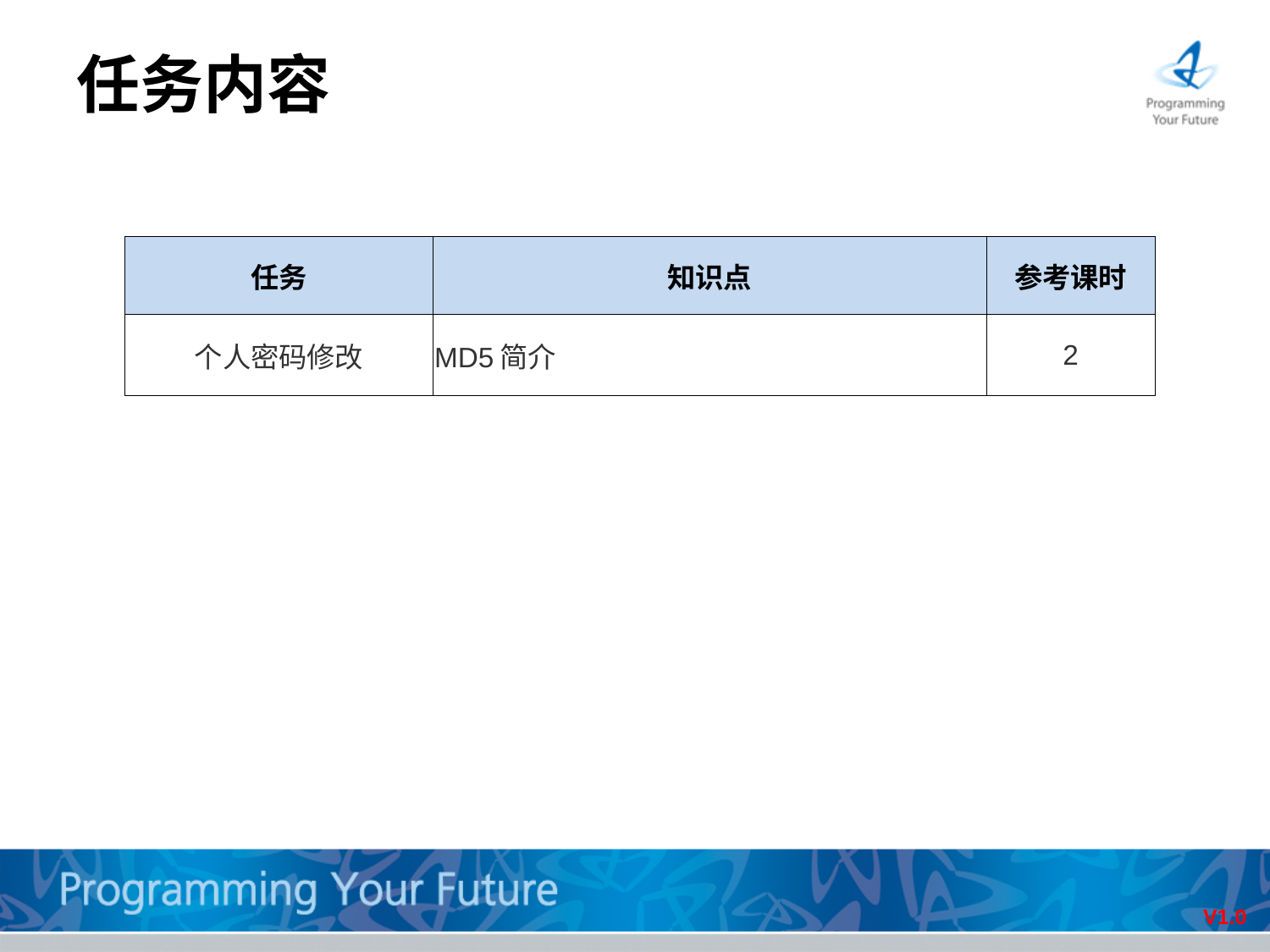

# 任务内容
| 任务 | 知识点 | 参考课时 |
| --- | --- | --- |
| 个人密码修改 | MD5简介 | 2 |